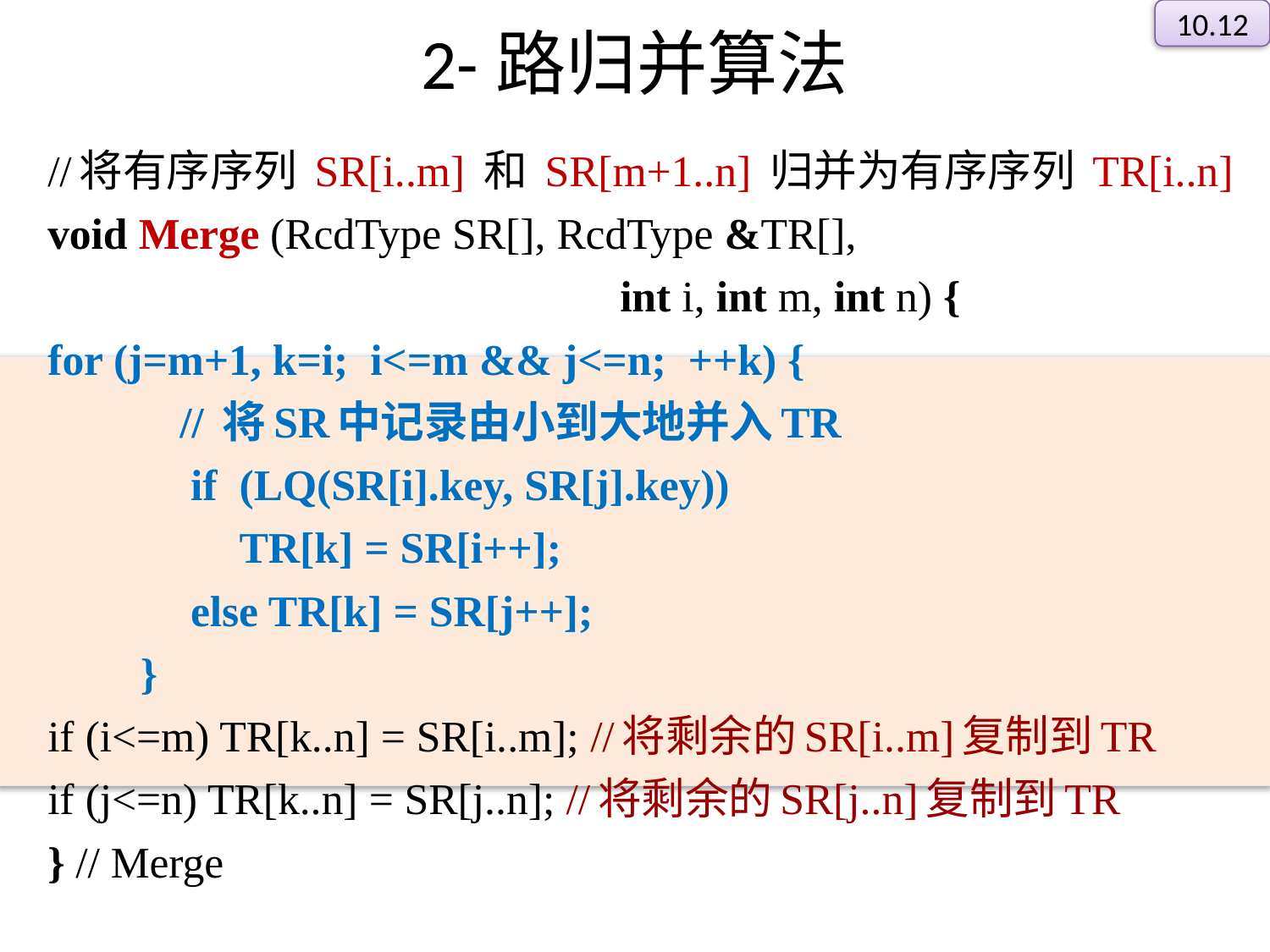

10.12
# 2-路归并算法
//将有序序列 SR[i..m] 和 SR[m+1..n] 归并为有序序列 TR[i..n]
void Merge (RcdType SR[], RcdType &TR[],
                                                    int i, int m, int n) {
for (j=m+1, k=i;  i<=m && j<=n;  ++k) {
            // 将SR中记录由小到大地并入TR
             if  (LQ(SR[i].key, SR[j].key))
	         TR[k] = SR[i++];
             else TR[k] = SR[j++];
	}
if (i<=m) TR[k..n] = SR[i..m]; //将剩余的SR[i..m]复制到TR
if (j<=n) TR[k..n] = SR[j..n]; //将剩余的SR[j..n]复制到TR
} // Merge